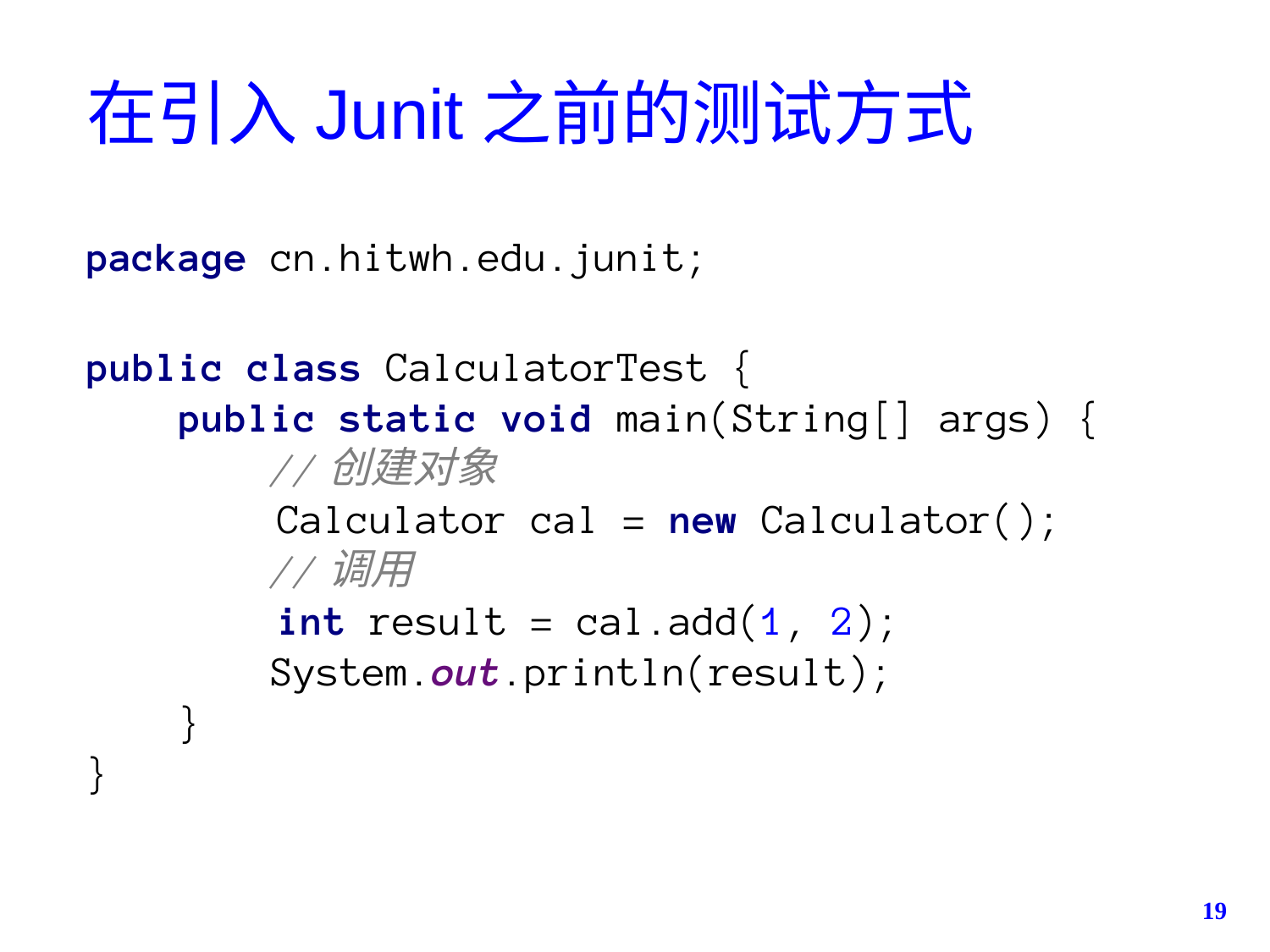

# 在引入Junit之前的测试方式
package cn.hitwh.edu.junit;
public class CalculatorTest {
    public static void main(String[] args) {
        //创建对象
                   Calculator cal = new Calculator();
        //调用
                   int result = cal.add(1, 2);
        System.out.println(result);
    }
}

19